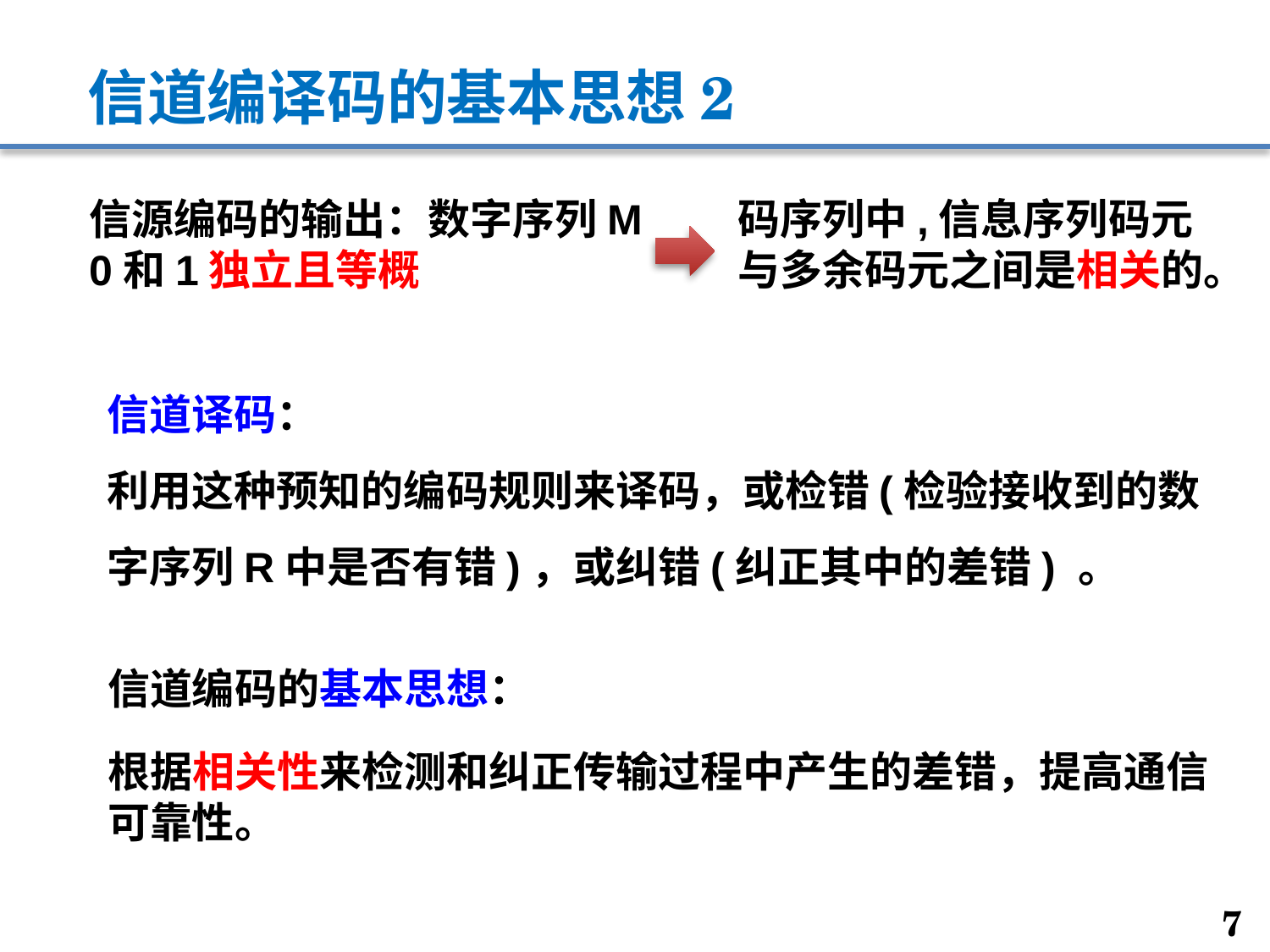

# 信道编译码的基本思想2
信源编码的输出：数字序列M
0和1独立且等概
码序列中,信息序列码元与多余码元之间是相关的。

信道译码：
利用这种预知的编码规则来译码，或检错(检验接收到的数字序列R中是否有错)，或纠错(纠正其中的差错) 。
信道编码的基本思想：
根据相关性来检测和纠正传输过程中产生的差错，提高通信可靠性。
7